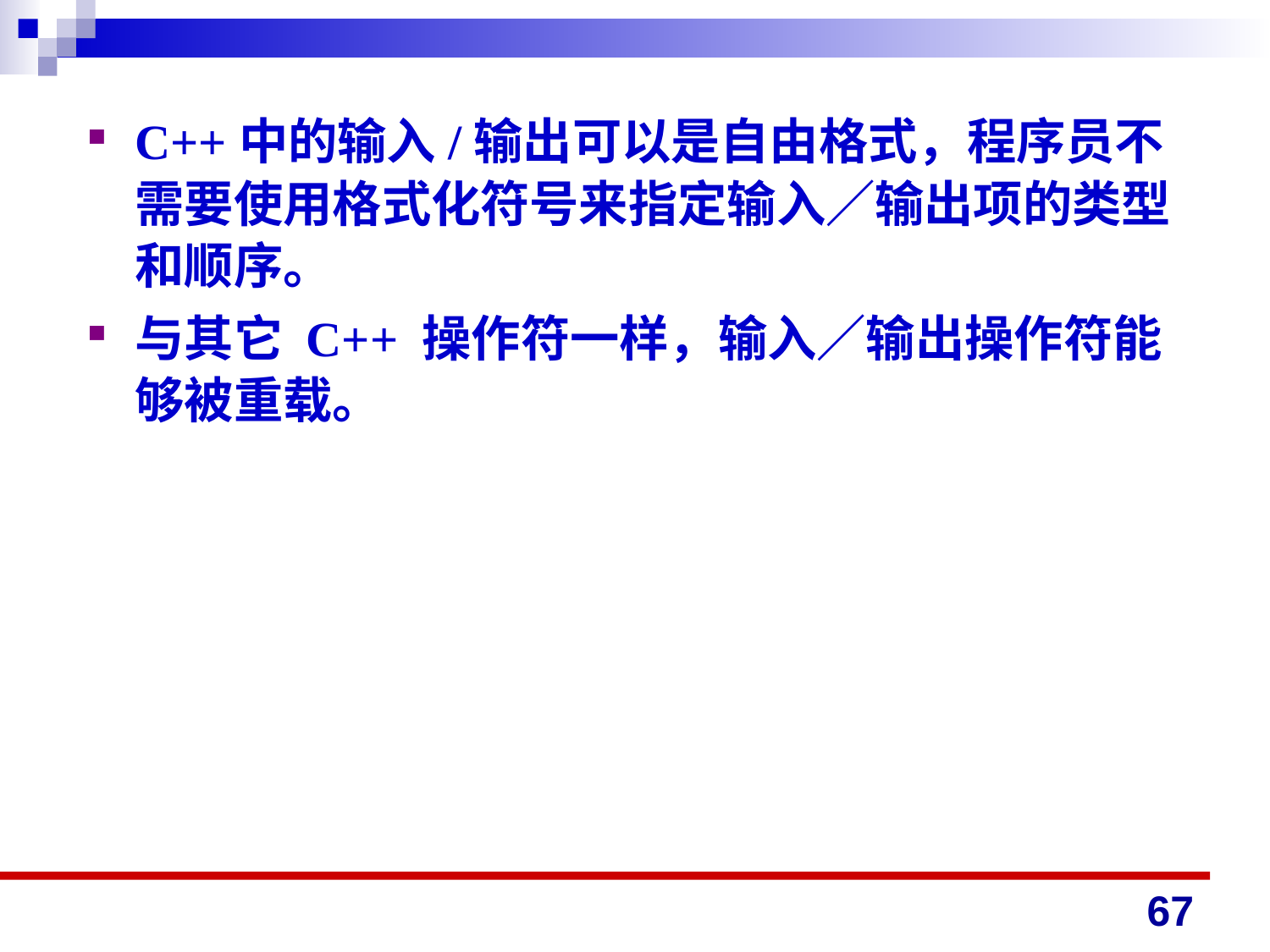

C++中的输入/输出可以是自由格式，程序员不需要使用格式化符号来指定输入／输出项的类型和顺序。
与其它 C++ 操作符一样，输入／输出操作符能够被重载。
67